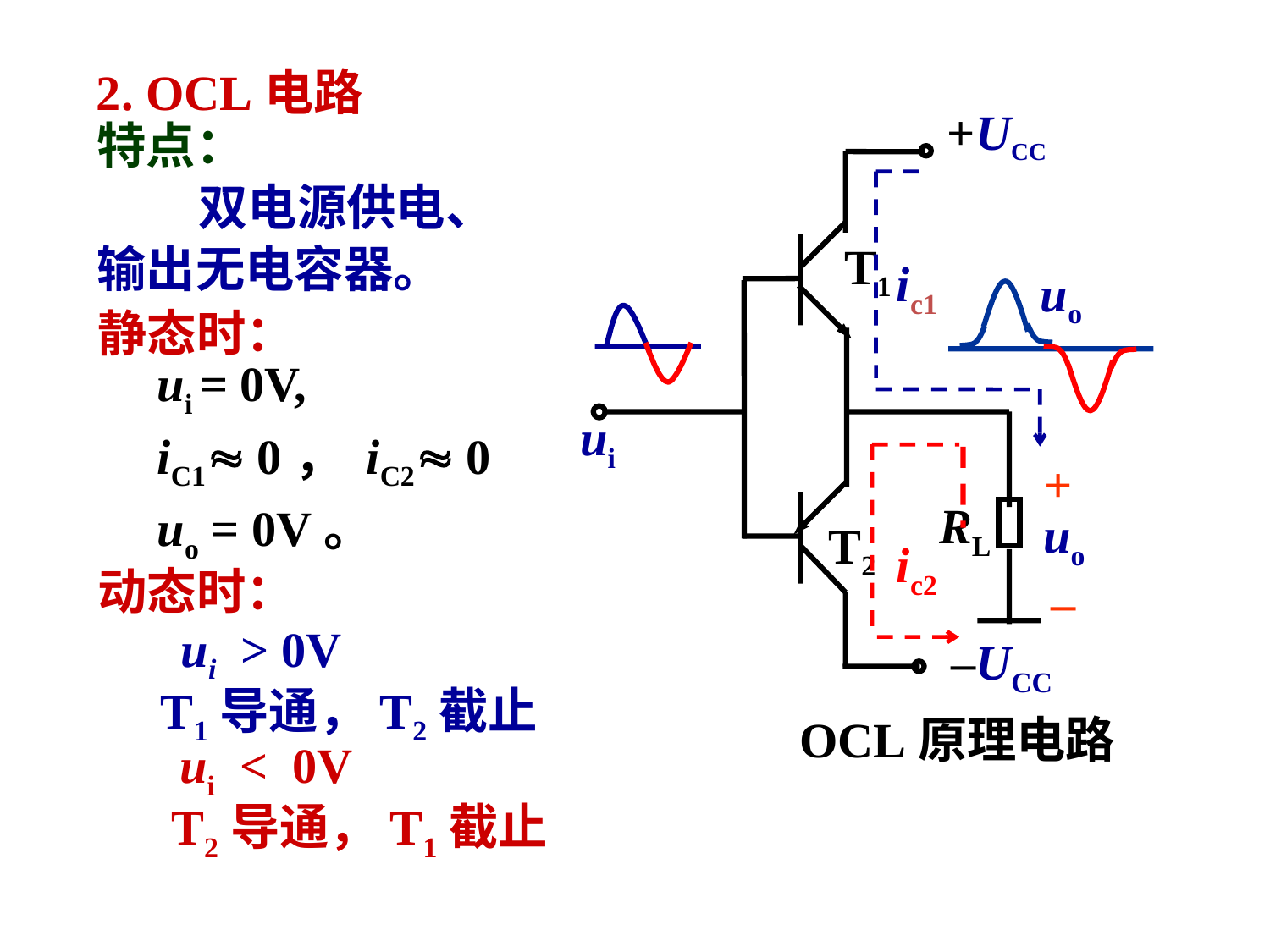

2. OCL电路
+UCC

T1

ui

+

RL

uo
T2

–

–UCC

特点：
        双电源供电、
输出无电容器。

ic1
uo

静态时：

ui = 0V,
iC1≈ 0， iC2≈ 0
uo = 0V。

ic2
动态时：
ui  > 0V
T1导通，T2截止
OCL原理电路
ui  <  0V
T2导通，T1截止